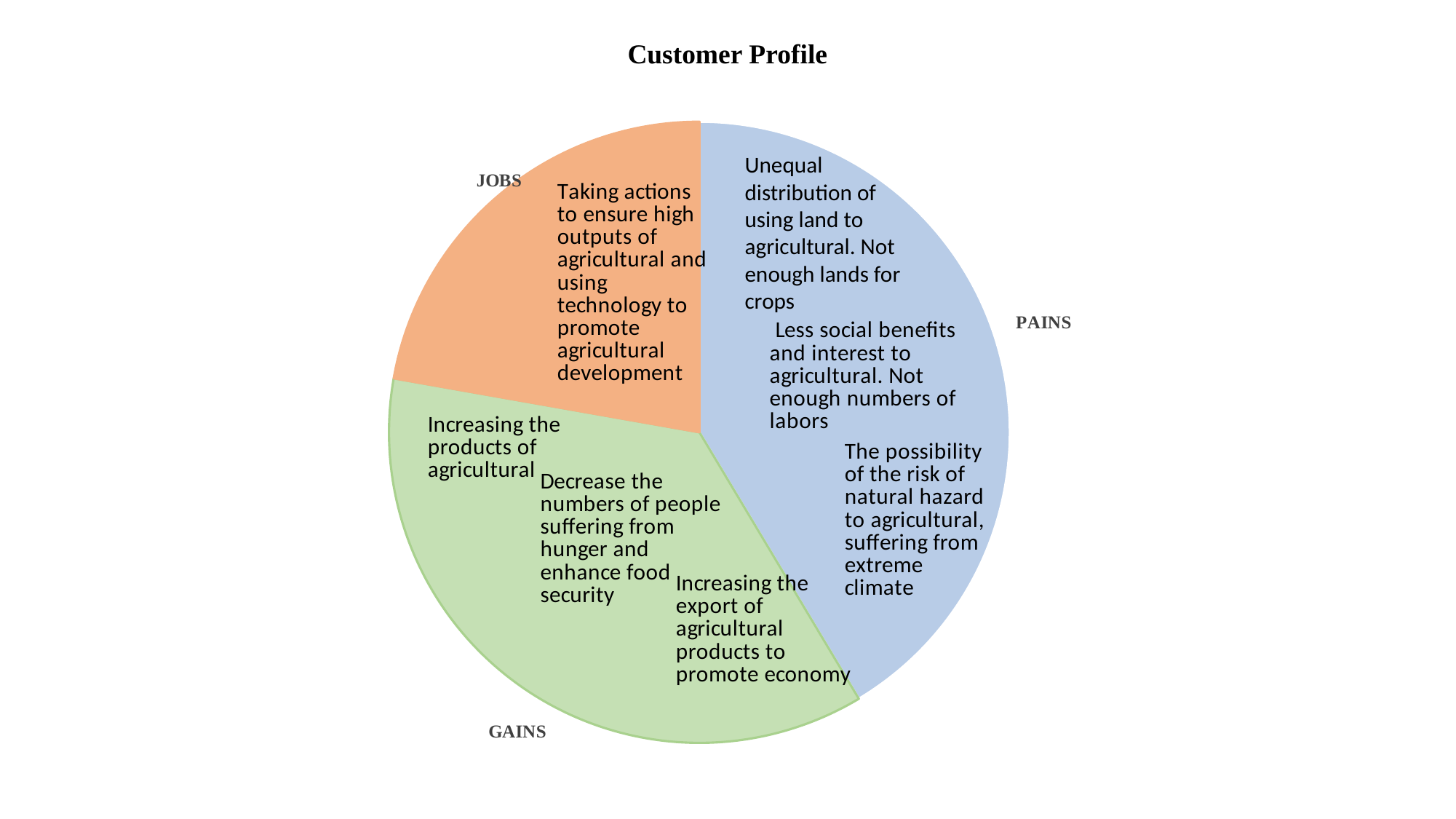

Customer Profile

### Chart

| Category | 销售额 |
|---|---|
| 第一季度 | 8.2 |
| 第二季度 | 7.2 |
| 第三季度 | 4.4 |
Unequal distribution of using land to agricultural. Not enough lands for crops